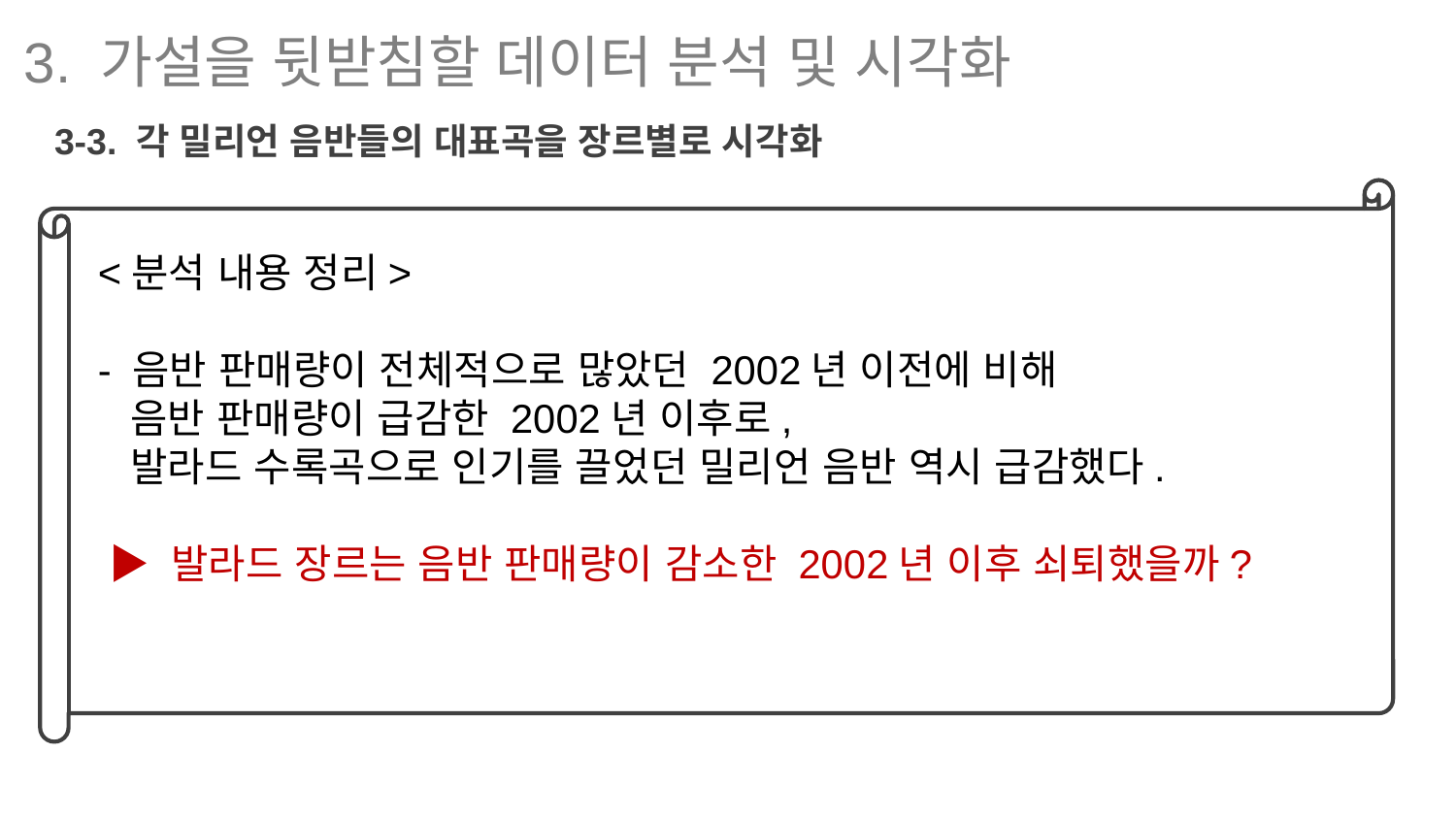

3. 가설을 뒷받침할 데이터 분석 및 시각화
3-3. 각 밀리언 음반들의 대표곡을 장르별로 시각화

<분석 내용 정리>

- 음반 판매량이 전체적으로 많았던 2002년 이전에 비해
  음반 판매량이 급감한 2002년 이후로,
  발라드 수록곡으로 인기를 끌었던 밀리언 음반 역시 급감했다.

 ▶ 발라드 장르는 음반 판매량이 감소한 2002년 이후 쇠퇴했을까?